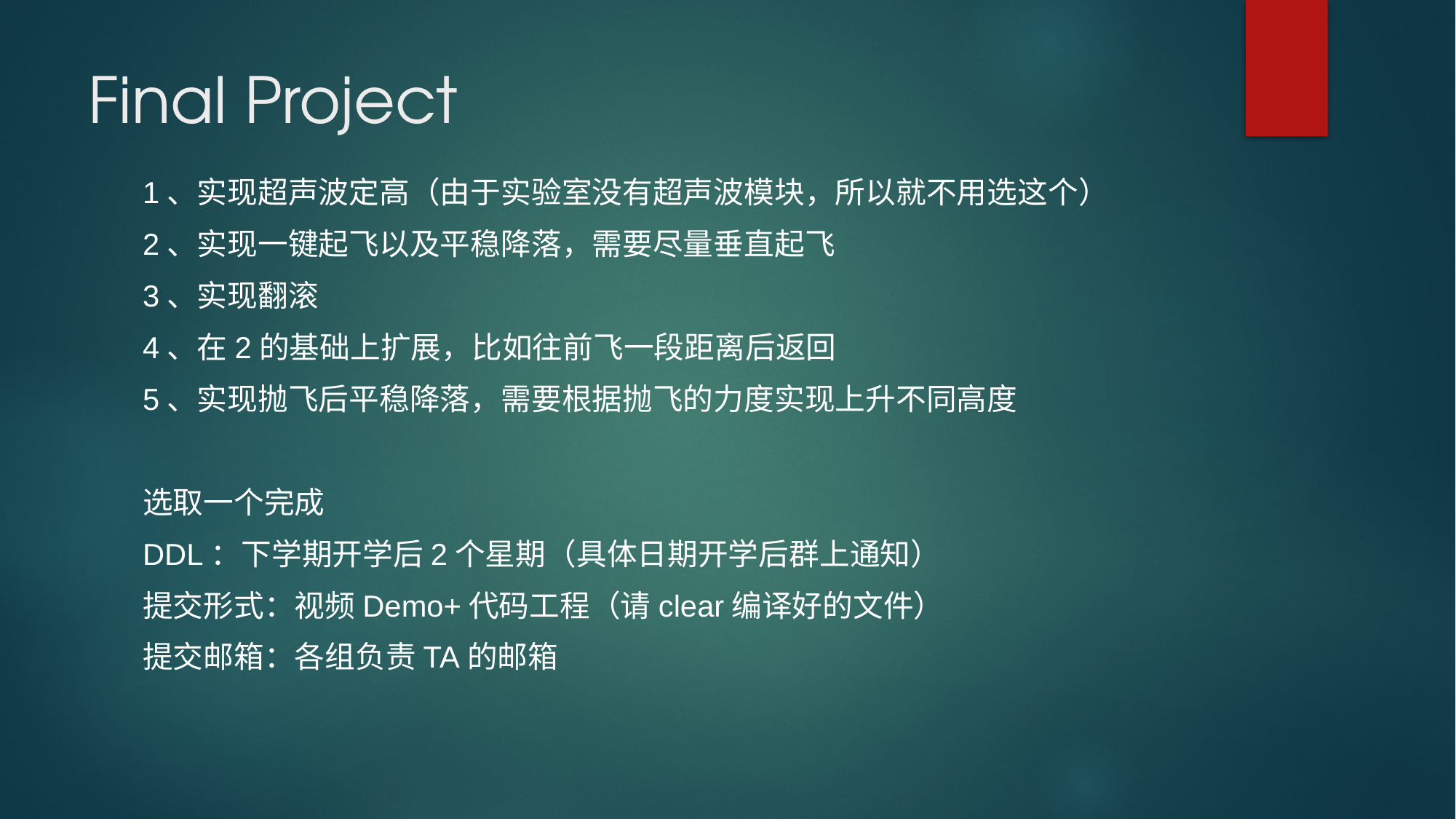

# Final Project
1、实现超声波定高（由于实验室没有超声波模块，所以就不用选这个）
2、实现一键起飞以及平稳降落，需要尽量垂直起飞
3、实现翻滚
4、在2的基础上扩展，比如往前飞一段距离后返回
5、实现抛飞后平稳降落，需要根据抛飞的力度实现上升不同高度

选取一个完成
DDL：下学期开学后2个星期（具体日期开学后群上通知）
提交形式：视频Demo+代码工程（请clear编译好的文件）
提交邮箱：各组负责TA的邮箱